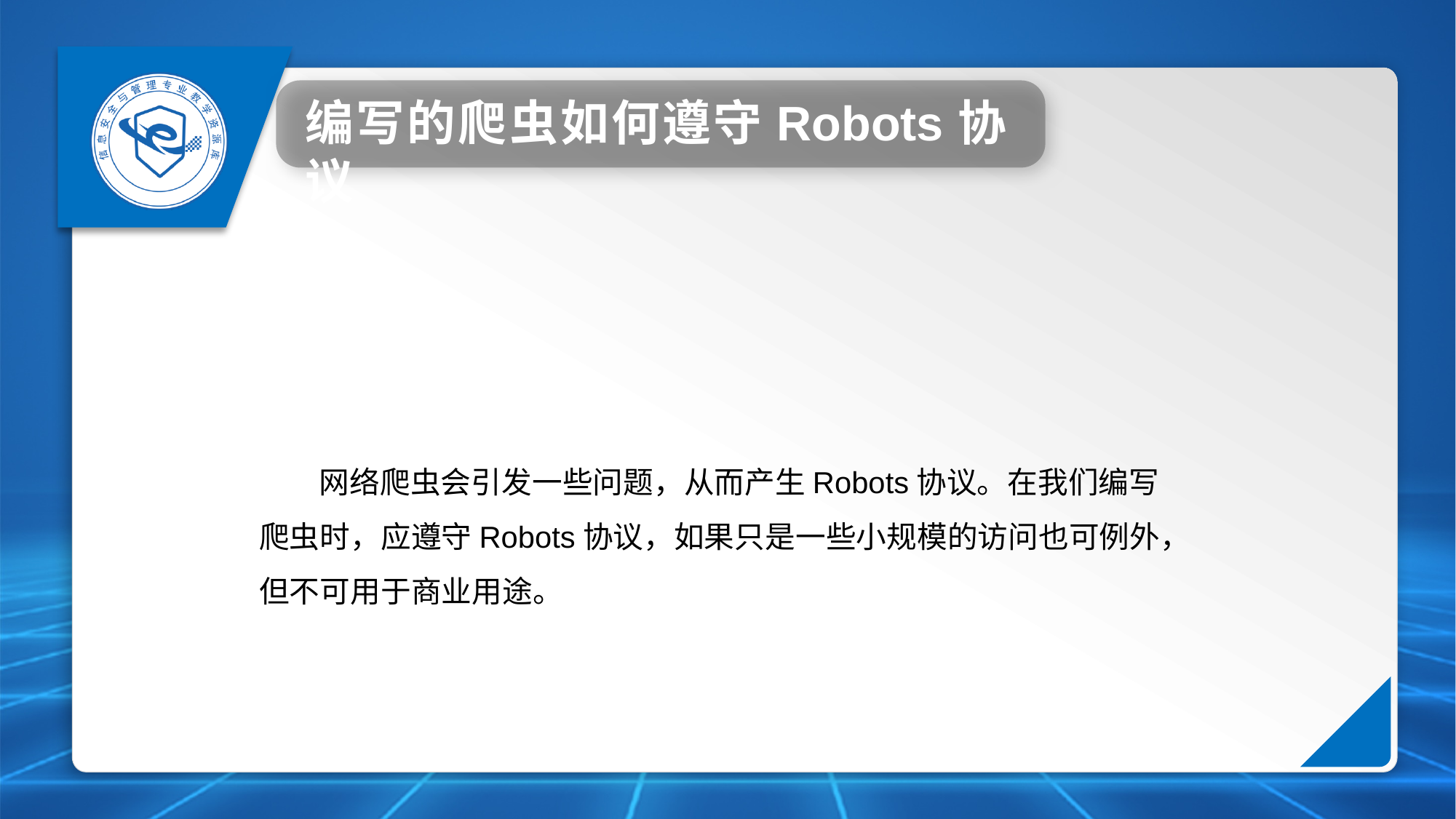

编写的爬虫如何遵守Robots协议
网络爬虫会引发一些问题，从而产生Robots协议。在我们编写爬虫时，应遵守Robots协议，如果只是一些小规模的访问也可例外，但不可用于商业用途。